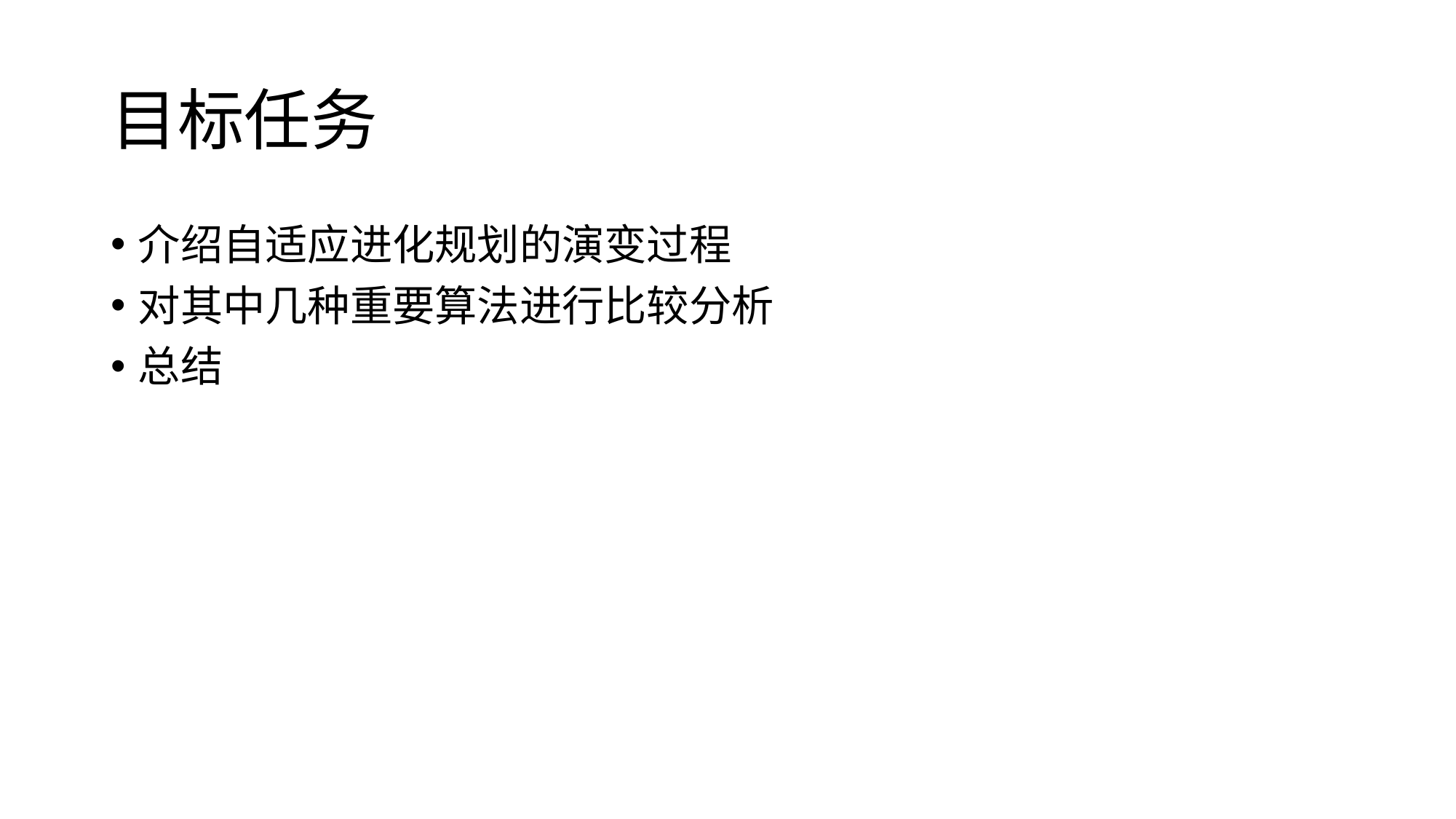

# 目标任务
介绍自适应进化规划的演变过程
对其中几种重要算法进行比较分析
总结